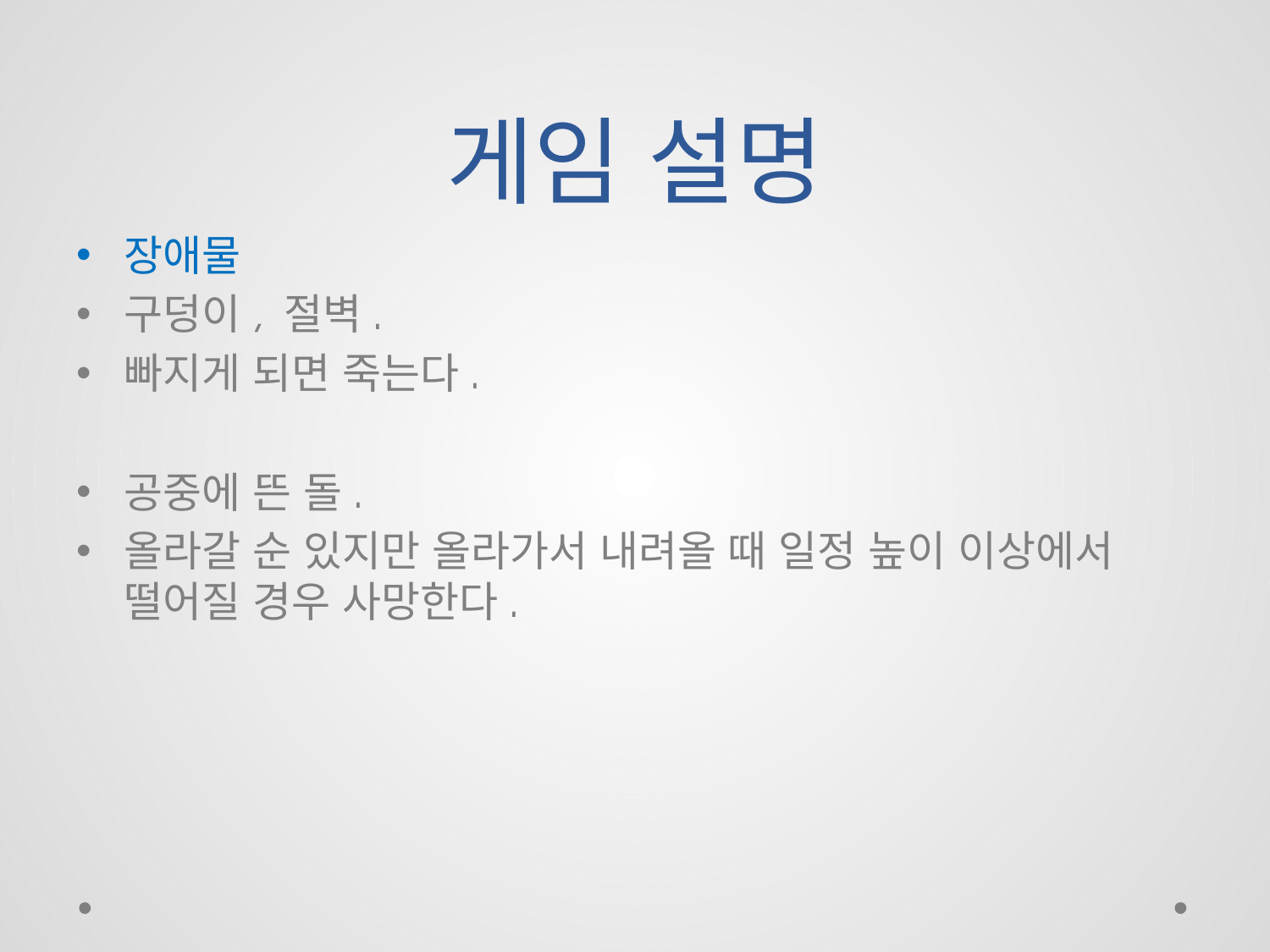

# 게임 설명
장애물
구덩이, 절벽.
빠지게 되면 죽는다.

공중에 뜬 돌.
올라갈 순 있지만 올라가서 내려올 때 일정 높이 이상에서 떨어질 경우 사망한다.